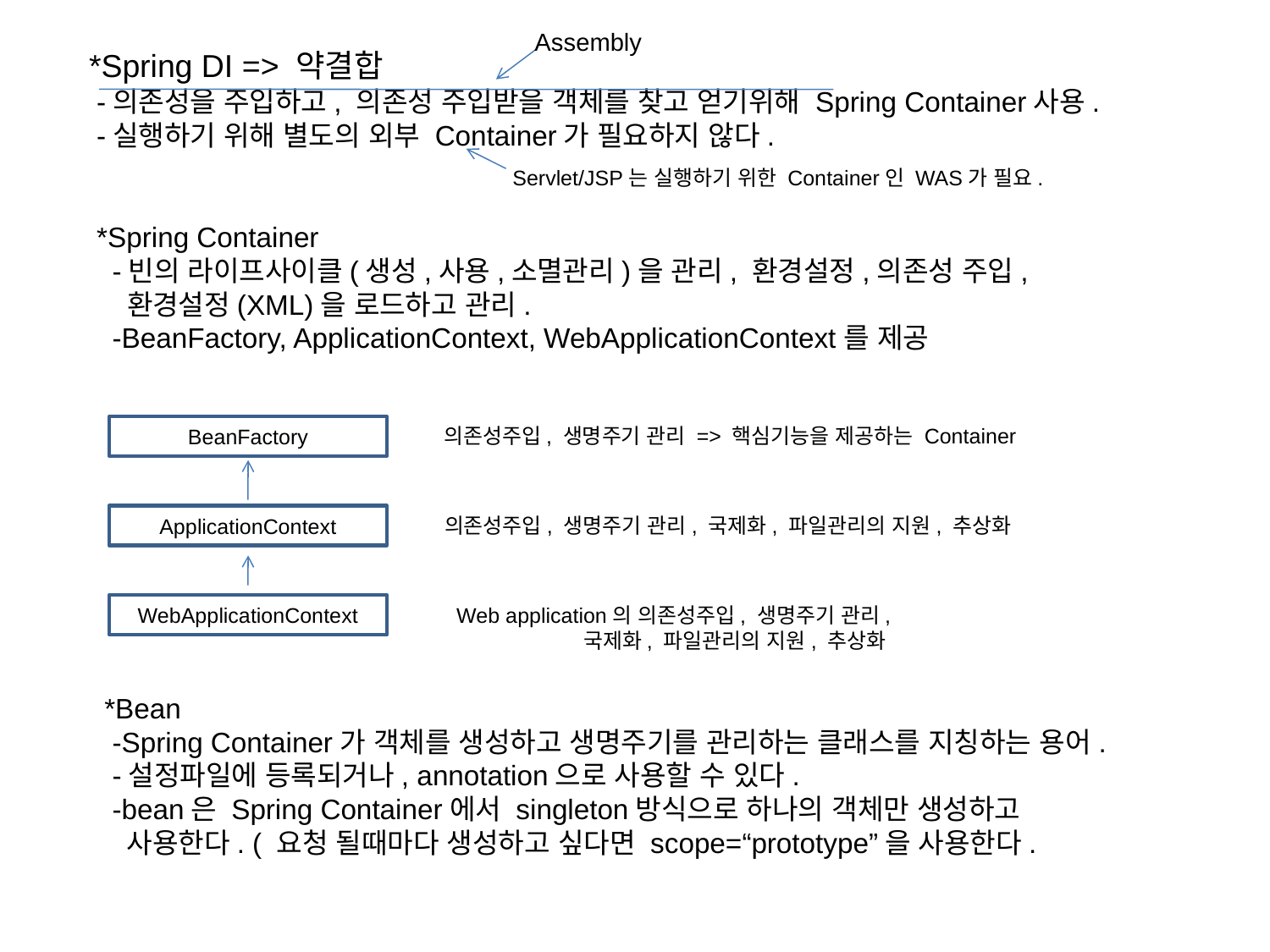

Assembly
*Spring DI => 약결합
 -의존성을 주입하고, 의존성 주입받을 객체를 찾고 얻기위해 Spring Container사용.
 -실행하기 위해 별도의 외부 Container가 필요하지 않다.

 *Spring Container
   -빈의 라이프사이클(생성,사용,소멸관리)을 관리, 환경설정,의존성 주입,
    환경설정(XML)을 로드하고 관리.
   -BeanFactory, ApplicationContext, WebApplicationContext를 제공

Servlet/JSP는 실행하기 위한 Container인 WAS가 필요.
BeanFactory
의존성주입, 생명주기 관리 => 핵심기능을 제공하는 Container
ApplicationContext
의존성주입, 생명주기 관리, 국제화, 파일관리의 지원, 추상화
WebApplicationContext
Web application의 의존성주입, 생명주기 관리,
	국제화, 파일관리의 지원, 추상화
*Bean
 -Spring Container가 객체를 생성하고 생명주기를 관리하는 클래스를 지칭하는 용어.
 -설정파일에 등록되거나, annotation으로 사용할 수 있다.
 -bean은 Spring Container에서 singleton방식으로 하나의 객체만 생성하고
  사용한다. ( 요청 될때마다 생성하고 싶다면 scope=“prototype”을 사용한다.